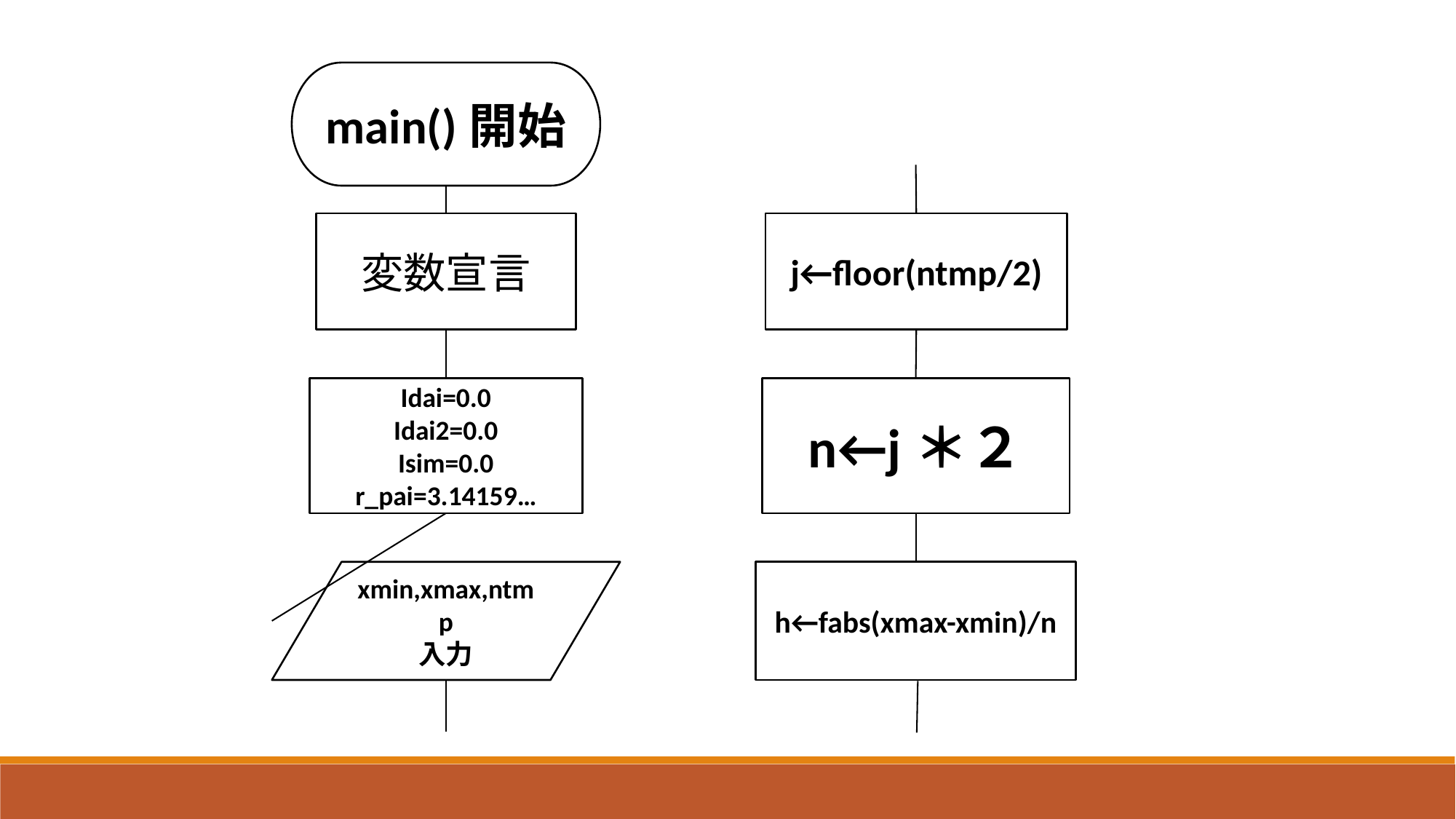

main()開始
変数宣言
j←floor(ntmp/2)
Idai=0.0
Idai2=0.0
Isim=0.0
r_pai=3.14159…
n←j＊２
xmin,xmax,ntmp
入力
h←fabs(xmax-xmin)/n